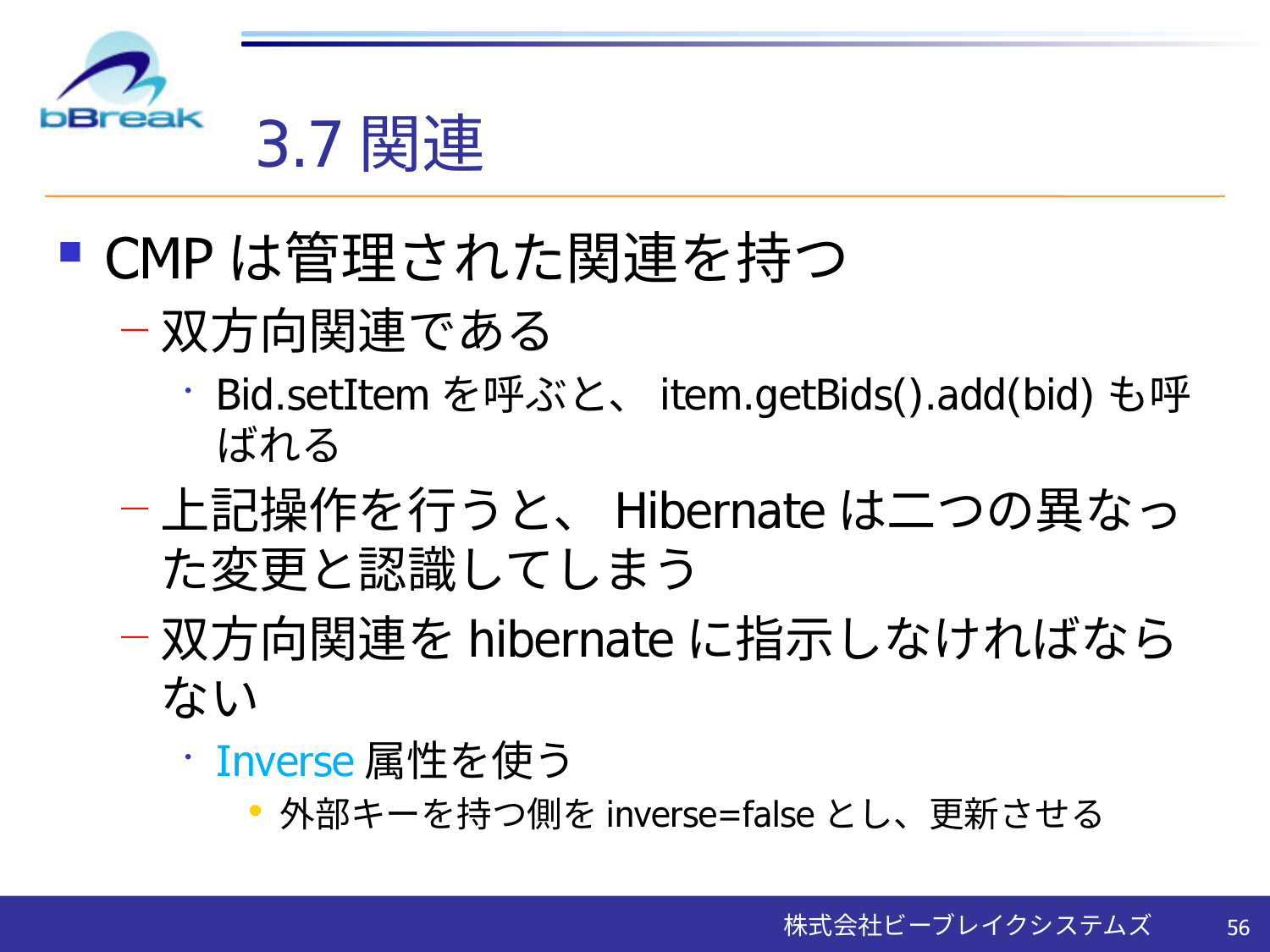

# 3.7関連
CMPは管理された関連を持つ
双方向関連である
Bid.setItemを呼ぶと、item.getBids().add(bid)も呼ばれる
上記操作を行うと、Hibernateは二つの異なった変更と認識してしまう
双方向関連をhibernateに指示しなければならない
Inverse属性を使う
外部キーを持つ側をinverse=falseとし、更新させる